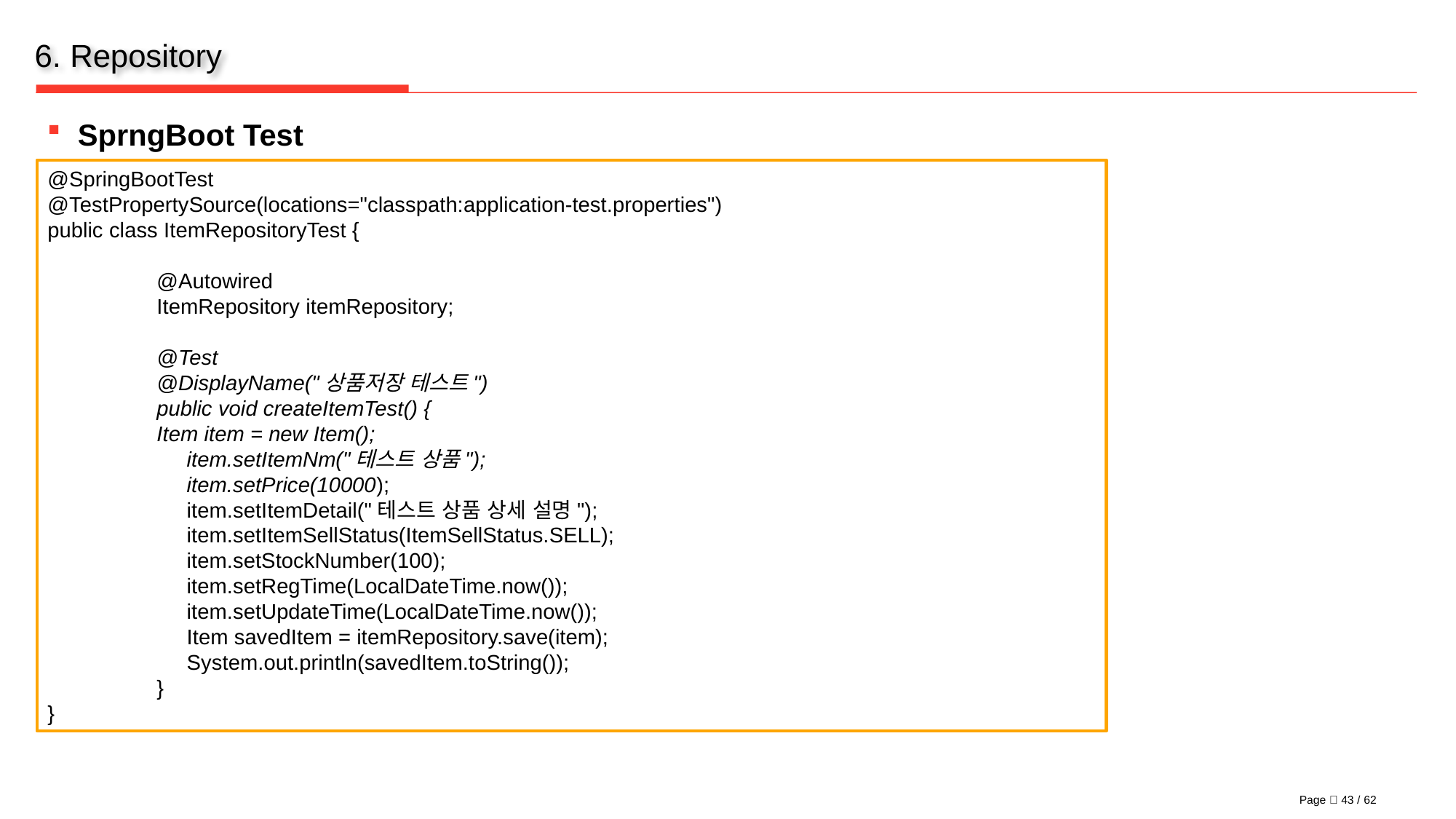

# 6. Repository
SprngBoot Test
@SpringBootTest
@TestPropertySource(locations="classpath:application-test.properties")
public class ItemRepositoryTest {

	@Autowired
	ItemRepository itemRepository;

	@Test
	@DisplayName("상품저장 테스트")
	public void createItemTest() {
	Item item = new Item();
	     item.setItemNm("테스트 상품");
	     item.setPrice(10000);
	     item.setItemDetail("테스트 상품 상세 설명");
	     item.setItemSellStatus(ItemSellStatus.SELL);
	     item.setStockNumber(100);
	     item.setRegTime(LocalDateTime.now());
	     item.setUpdateTime(LocalDateTime.now());
	     Item savedItem = itemRepository.save(item);
	     System.out.println(savedItem.toString());
	}
}